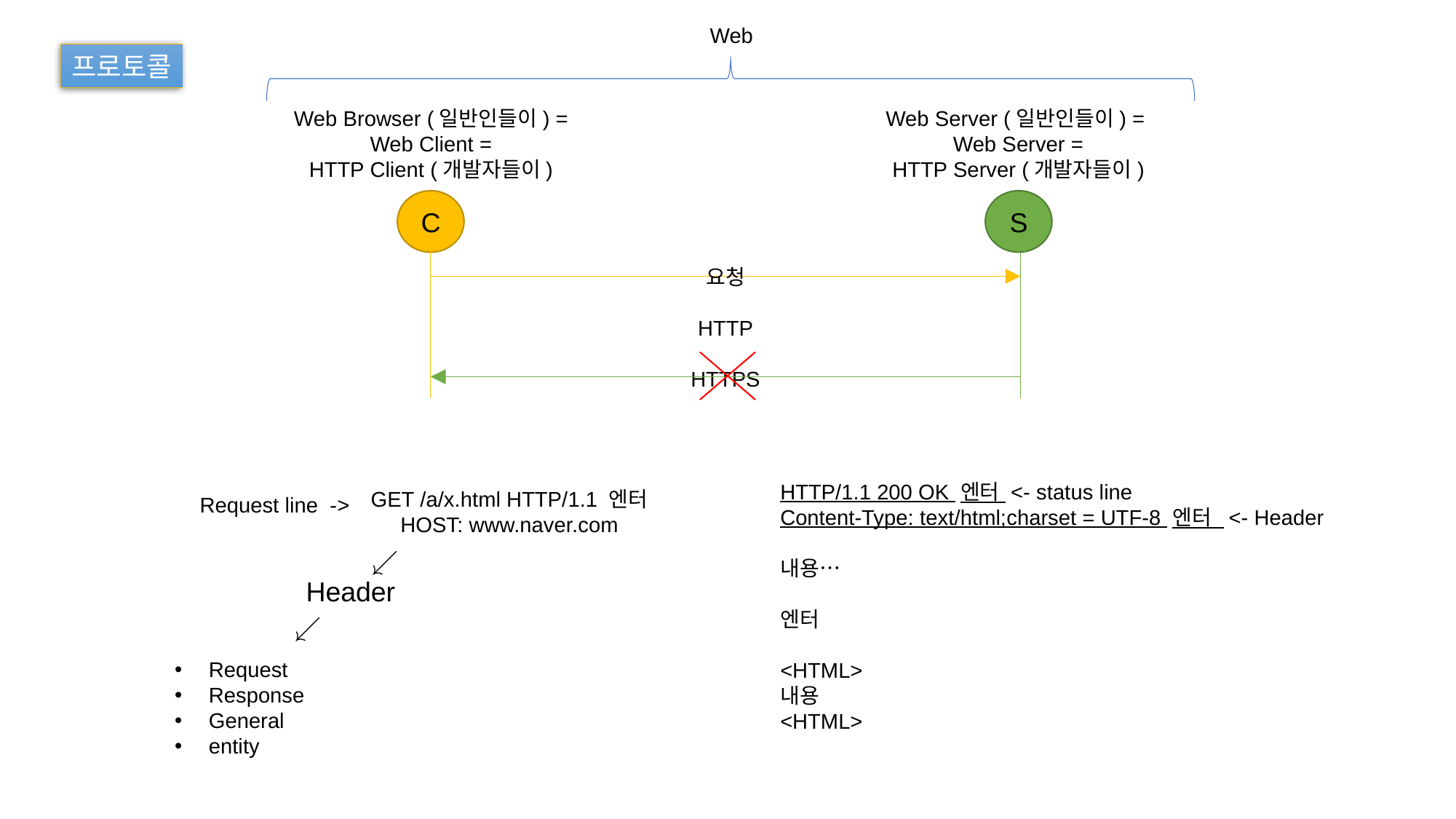

Web
프로토콜
Web Browser (일반인들이) =
Web Client =
HTTP Client (개발자들이)
Web Server (일반인들이) =
Web Server =
HTTP Server (개발자들이)
C
S
요청

HTTP

HTTPS

HTTP/1.1 200 OK 엔터 <- status line
Content-Type: text/html;charset = UTF-8 엔터  <- Header

내용…

엔터

<HTML>
내용
<HTML>

GET /a/x.html HTTP/1.1 엔터
HOST: www.naver.com
Request line  ->

↙
Header

↙
Request
Response
General
entity